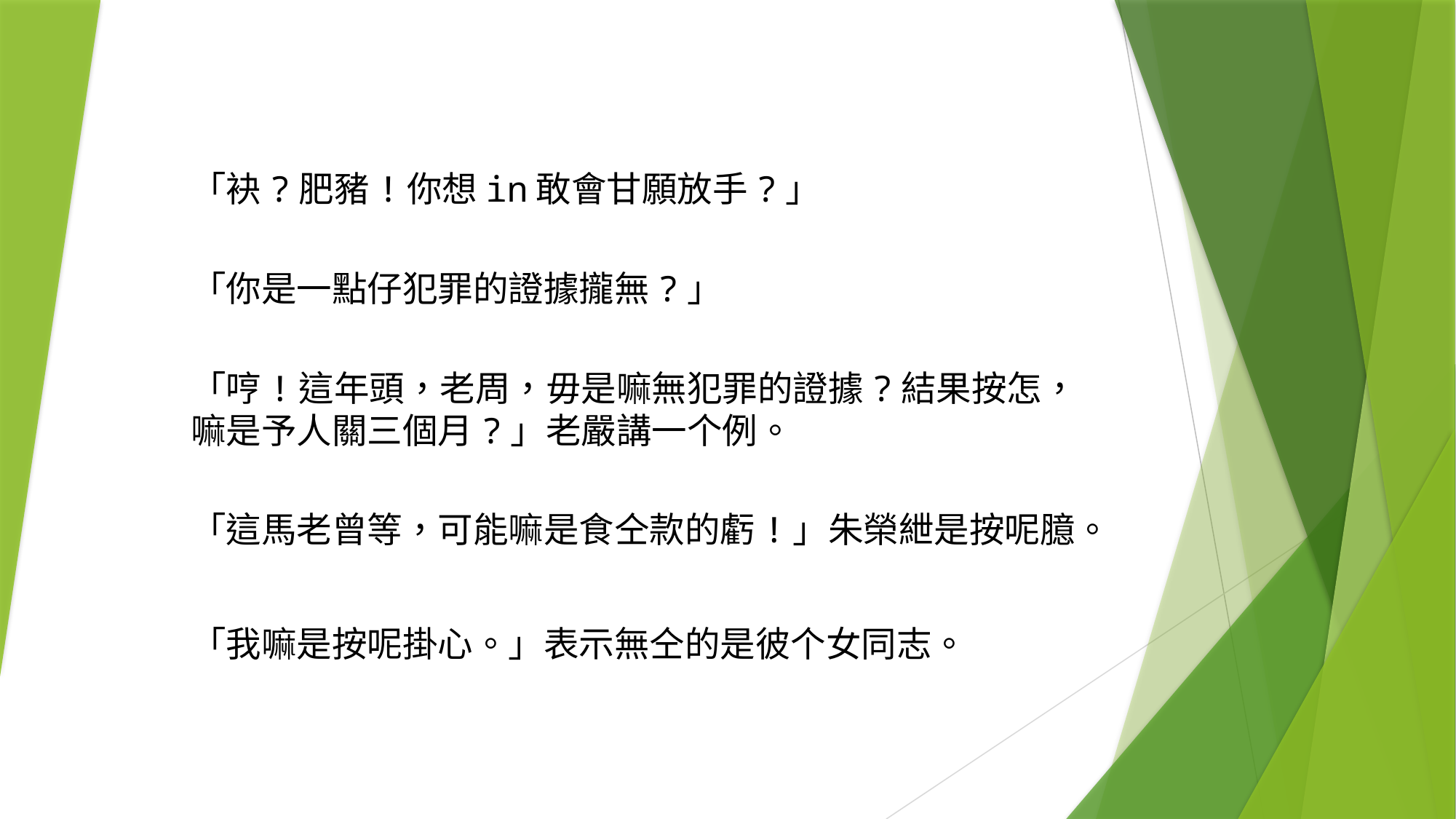

#
「袂?肥豬!你想in敢會甘願放手?」
「你是一點仔犯罪的證據攏無?」
「哼!這年頭，老周，毋是嘛無犯罪的證據?結果按怎，嘛是予人關三個月?」老嚴講一个例。
「這馬老曾等，可能嘛是食仝款的虧!」朱榮紲是按呢臆。

「我嘛是按呢掛心。」表示無仝的是彼个女同志。